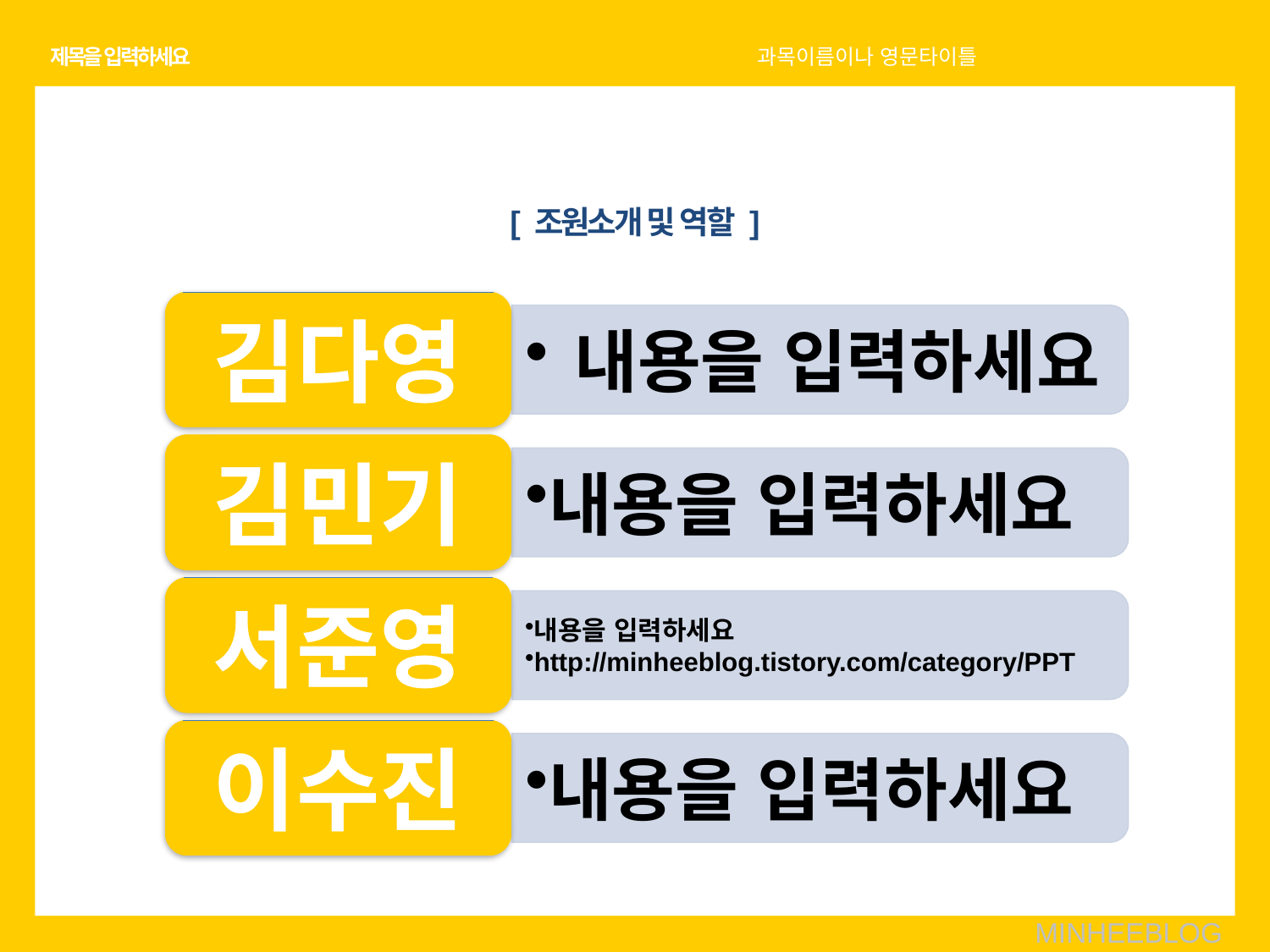

제목을 입력하세요
과목이름이나 영문타이틀

[ 조원소개 및 역할 ]
김다영
김민기
서준영
이수진
 내용을 입력하세요
내용을 입력하세요
내용을 입력하세요
내용을 입력하세요
http://minheeblog.tistory.com/category/PPT

MINHEEBLOG